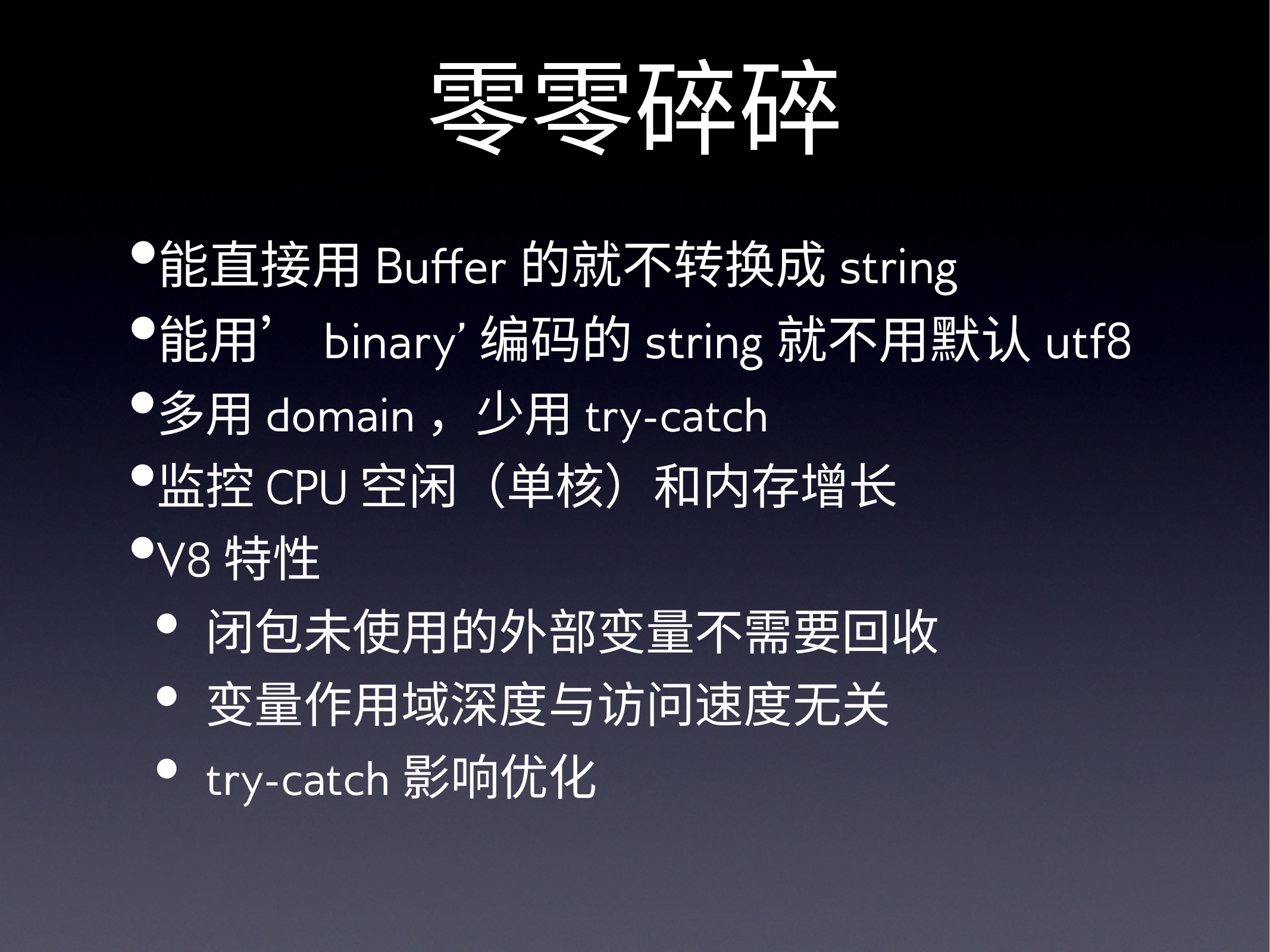

# 零零碎碎
能直接用Buffer的就不转换成string
能用’binary’编码的string就不用默认utf8
多用domain，少用try-catch
监控CPU空闲（单核）和内存增长
V8特性
闭包未使用的外部变量不需要回收
变量作用域深度与访问速度无关
try-catch影响优化